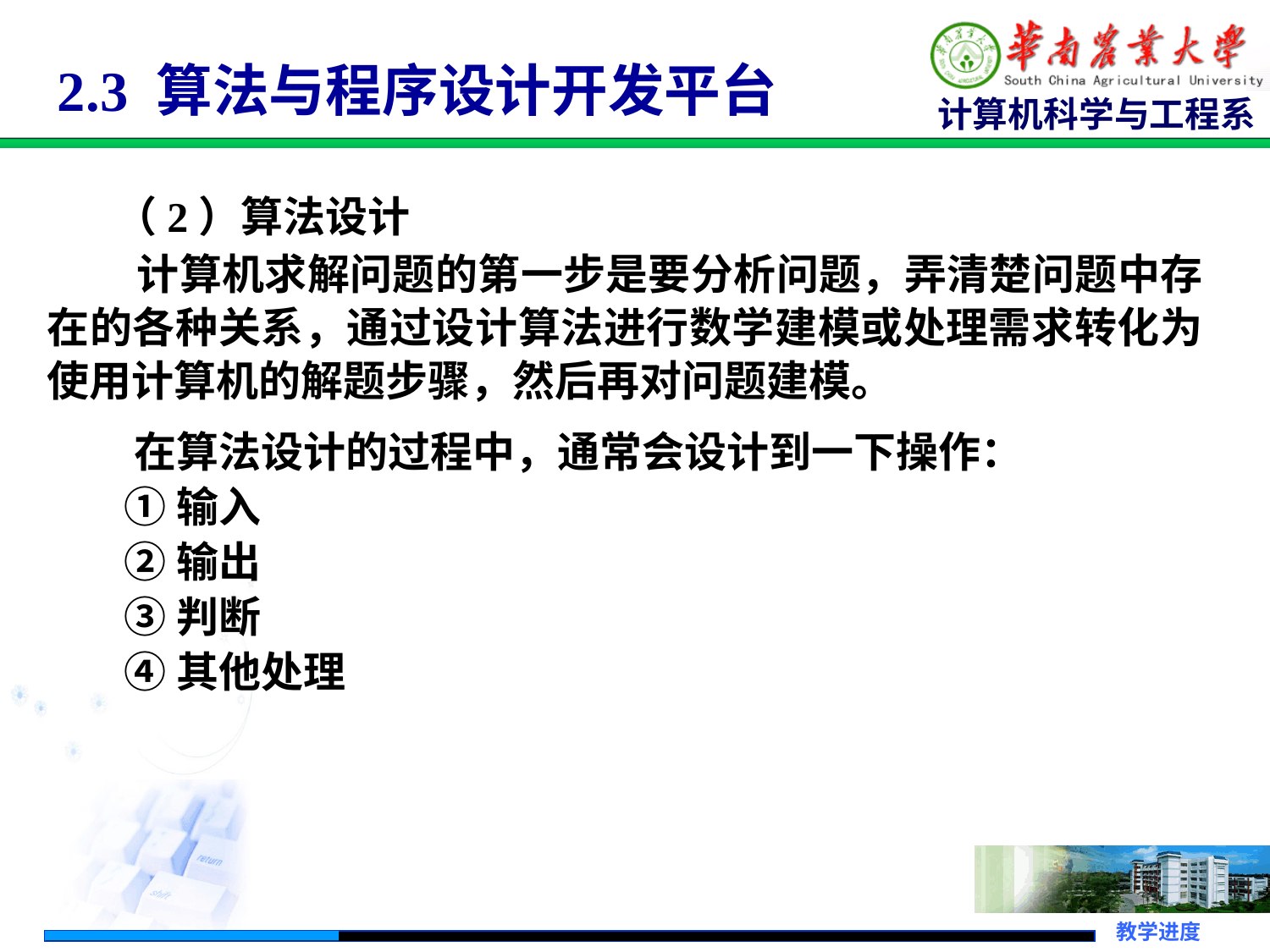

2.3 算法与程序设计开发平台
      （2）算法设计
        计算机求解问题的第一步是要分析问题，弄清楚问题中存在的各种关系，通过设计算法进行数学建模或处理需求转化为使用计算机的解题步骤，然后再对问题建模。
        在算法设计的过程中，通常会设计到一下操作：
        ①输入
        ②输出
        ③判断
        ④其他处理